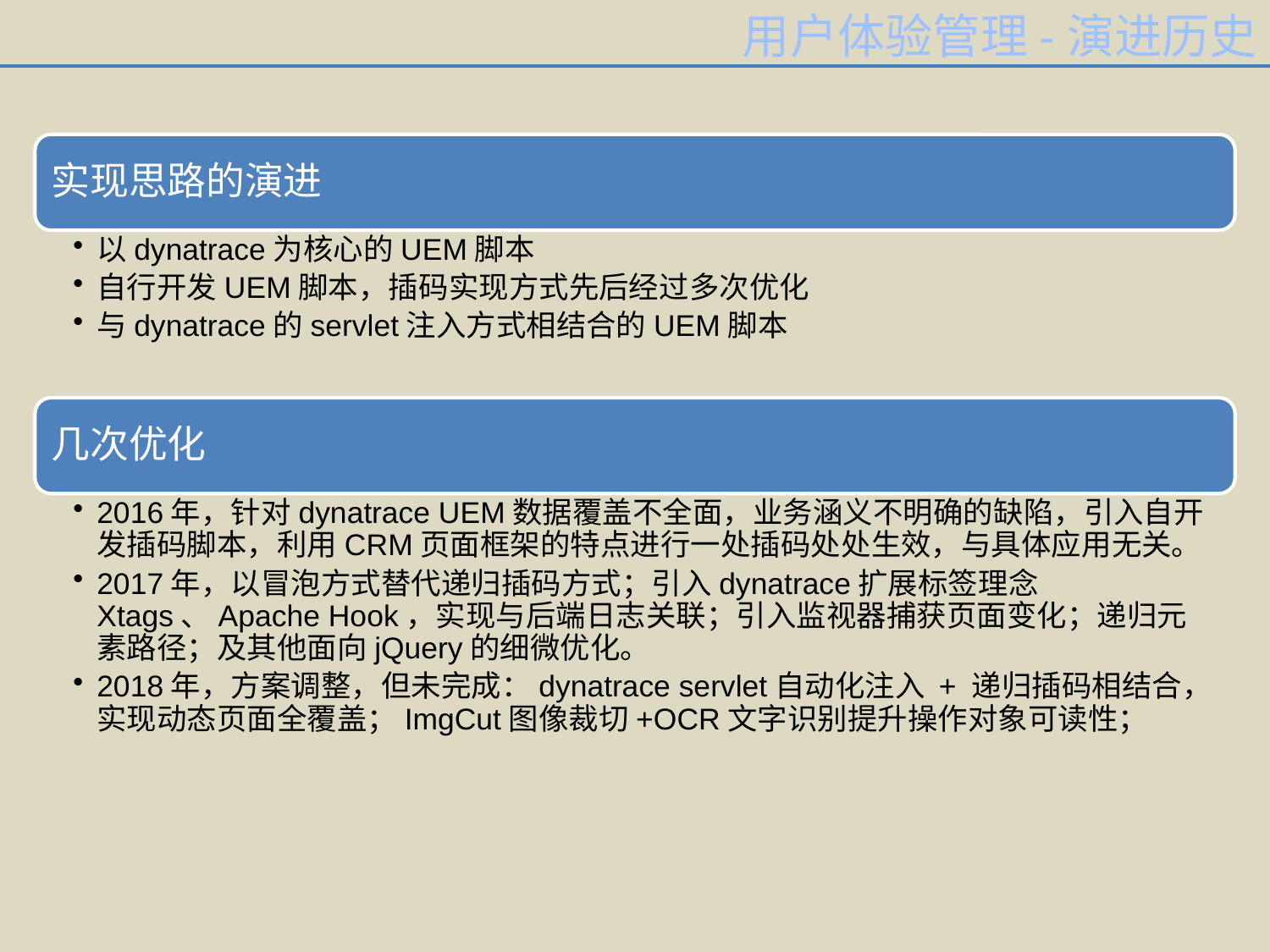

用户体验管理-演进历史
实现思路的演进
以dynatrace为核心的UEM脚本
自行开发UEM脚本，插码实现方式先后经过多次优化
与dynatrace的servlet注入方式相结合的UEM脚本
几次优化
2016年，针对dynatrace UEM数据覆盖不全面，业务涵义不明确的缺陷，引入自开发插码脚本，利用CRM页面框架的特点进行一处插码处处生效，与具体应用无关。
2017年，以冒泡方式替代递归插码方式；引入dynatrace扩展标签理念Xtags、Apache Hook，实现与后端日志关联；引入监视器捕获页面变化；递归元素路径；及其他面向jQuery的细微优化。
2018年，方案调整，但未完成：dynatrace servlet自动化注入 + 递归插码相结合，实现动态页面全覆盖；ImgCut图像裁切+OCR文字识别提升操作对象可读性；